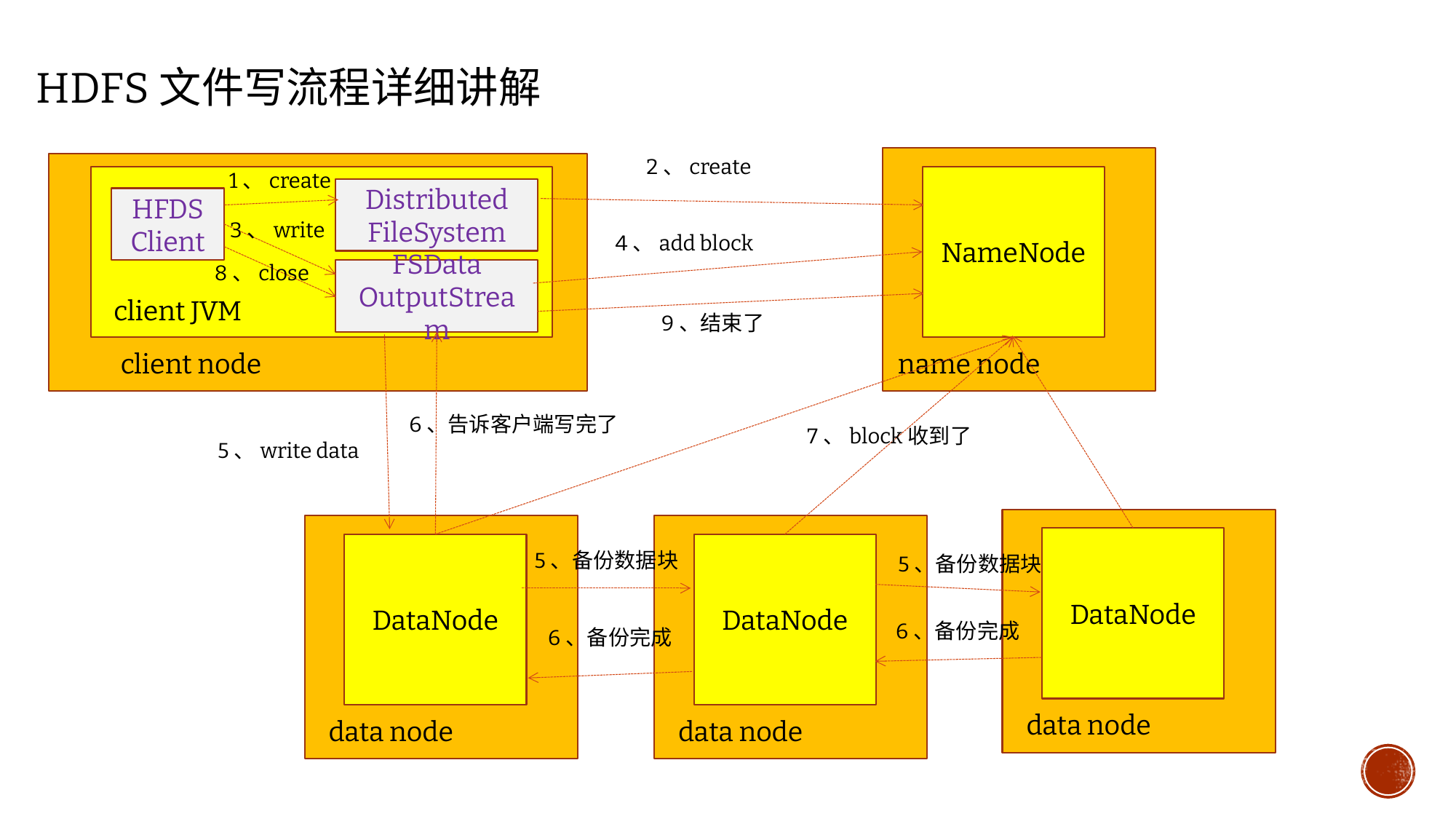

HDFS文件写流程详细讲解
2、create

1、create

NameNode
Distributed
FileSystem
HFDS
Client
3、write
4、add block
8、close
FSData
OutputStream
client JVM
9、结束了
client node
name node
6、告诉客户端写完了
7、block收到了
5、write data

DataNode
DataNode
DataNode
5、备份数据块
5、备份数据块
6、备份完成
6、备份完成
data node
data node
data node